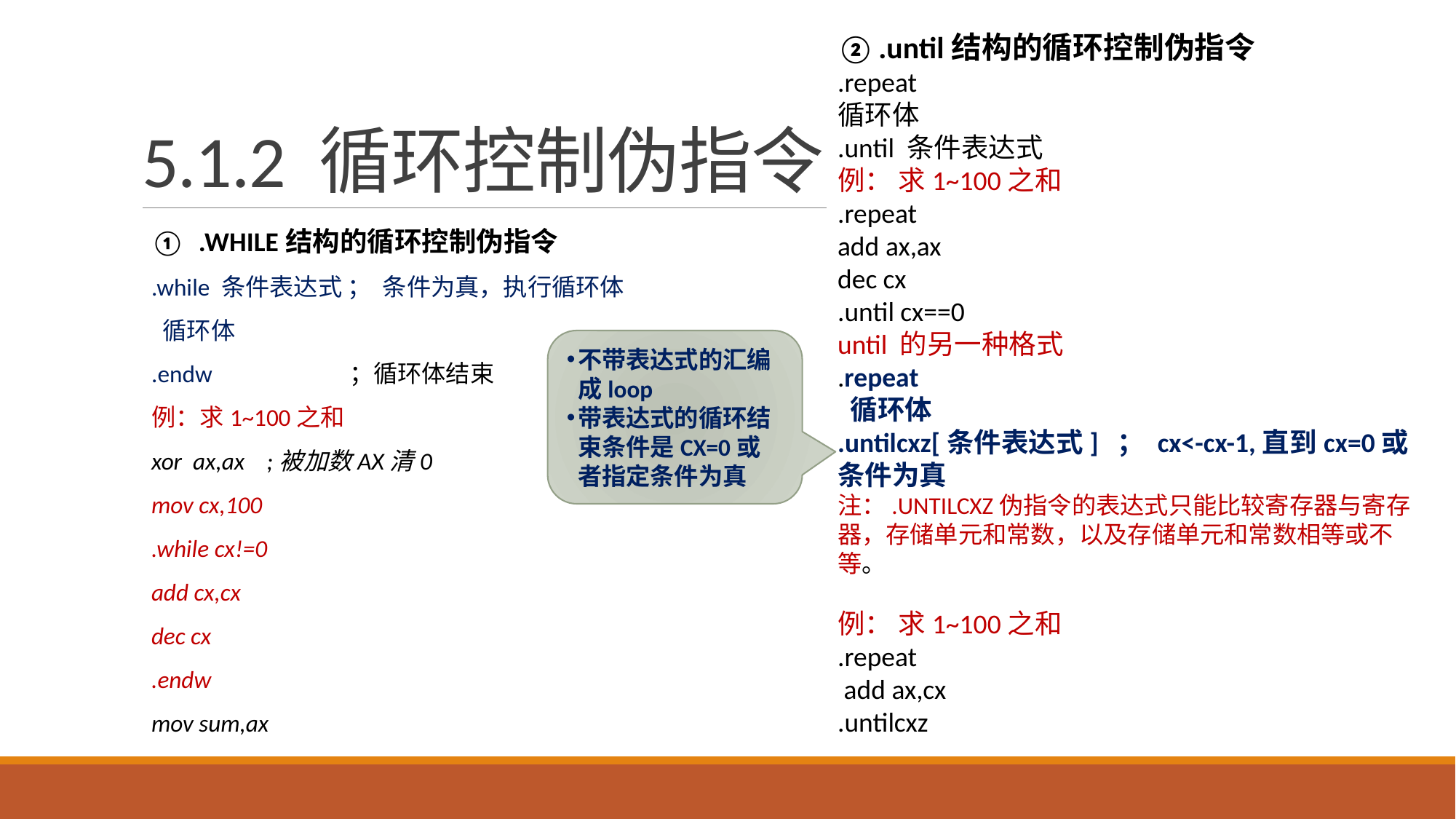

.until结构的循环控制伪指令
.repeat
循环体
.until 条件表达式
例： 求1~100之和
.repeat
add ax,ax
dec cx
.until cx==0
until 的另一种格式
.repeat
 循环体
.untilcxz[条件表达式]  ； cx<-cx-1,直到cx=0或条件为真
注：.UNTILCXZ伪指令的表达式只能比较寄存器与寄存器，存储单元和常数，以及存储单元和常数相等或不等。

例： 求1~100之和
.repeat
 add ax,cx
.untilcxz
# 5.1.2 循环控制伪指令
 .WHILE结构的循环控制伪指令
.while 条件表达式 ；  条件为真，执行循环体
 循环体
.endw                        ；循环体结束
例：求1~100之和
xor  ax,ax    ;被加数AX清0
mov cx,100
.while cx!=0
add cx,cx
dec cx
.endw
mov sum,ax
不带表达式的汇编成loop
带表达式的循环结束条件是CX=0或者指定条件为真